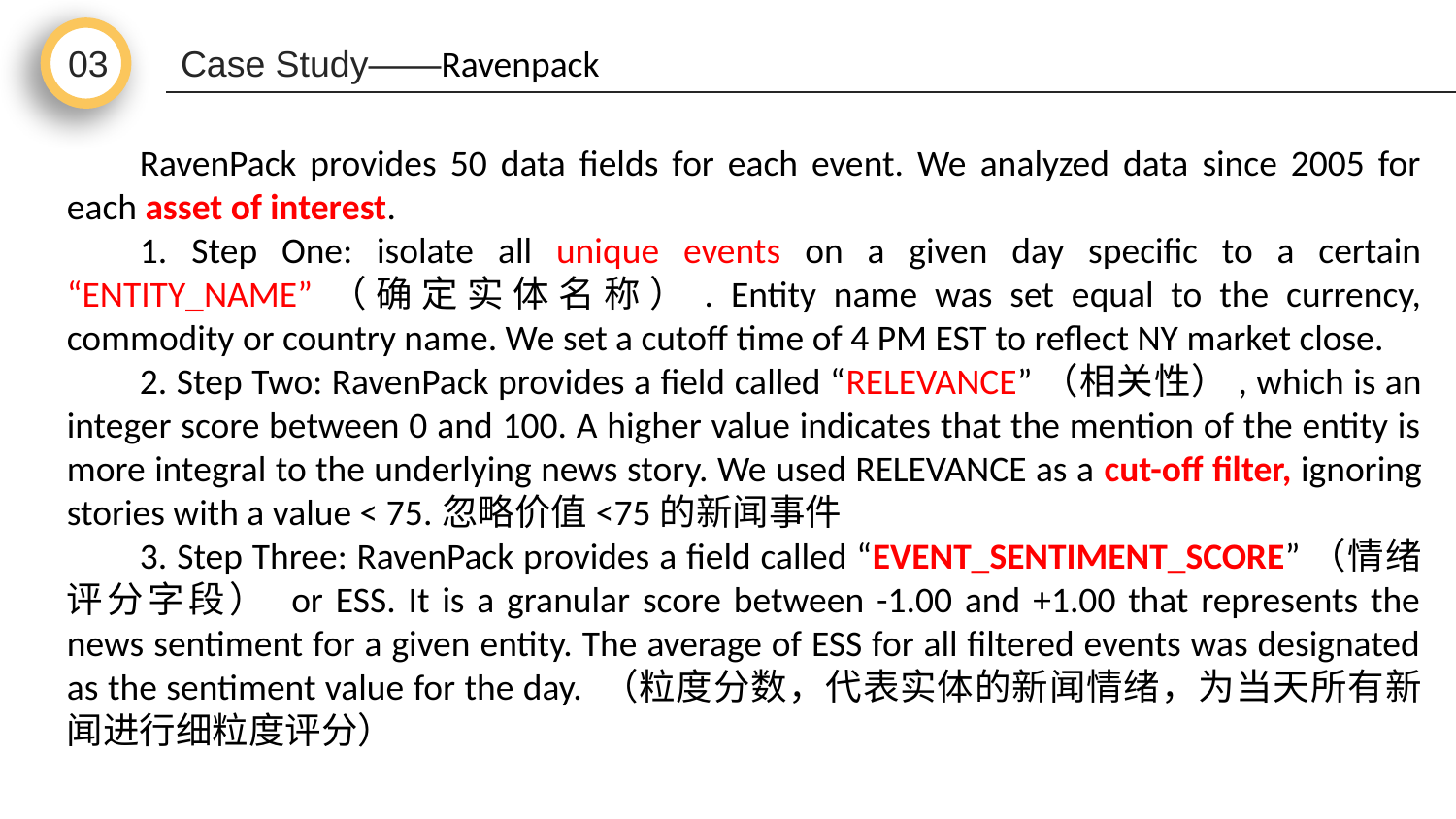

03
Case Study——Ravenpack

RavenPack provides 50 data fields for each event. We analyzed data since 2005 for each asset of interest.
1. Step One: isolate all unique events on a given day specific to a certain “ENTITY_NAME”（确定实体名称）. Entity name was set equal to the currency, commodity or country name. We set a cutoff time of 4 PM EST to reflect NY market close.
2. Step Two: RavenPack provides a field called “RELEVANCE”（相关性）, which is an integer score between 0 and 100. A higher value indicates that the mention of the entity is more integral to the underlying news story. We used RELEVANCE as a cut-off filter, ignoring stories with a value < 75.忽略价值<75的新闻事件
3. Step Three: RavenPack provides a field called “EVENT_SENTIMENT_SCORE”（情绪评分字段） or ESS. It is a granular score between -1.00 and +1.00 that represents the news sentiment for a given entity. The average of ESS for all filtered events was designated as the sentiment value for the day. （粒度分数，代表实体的新闻情绪，为当天所有新闻进行细粒度评分）